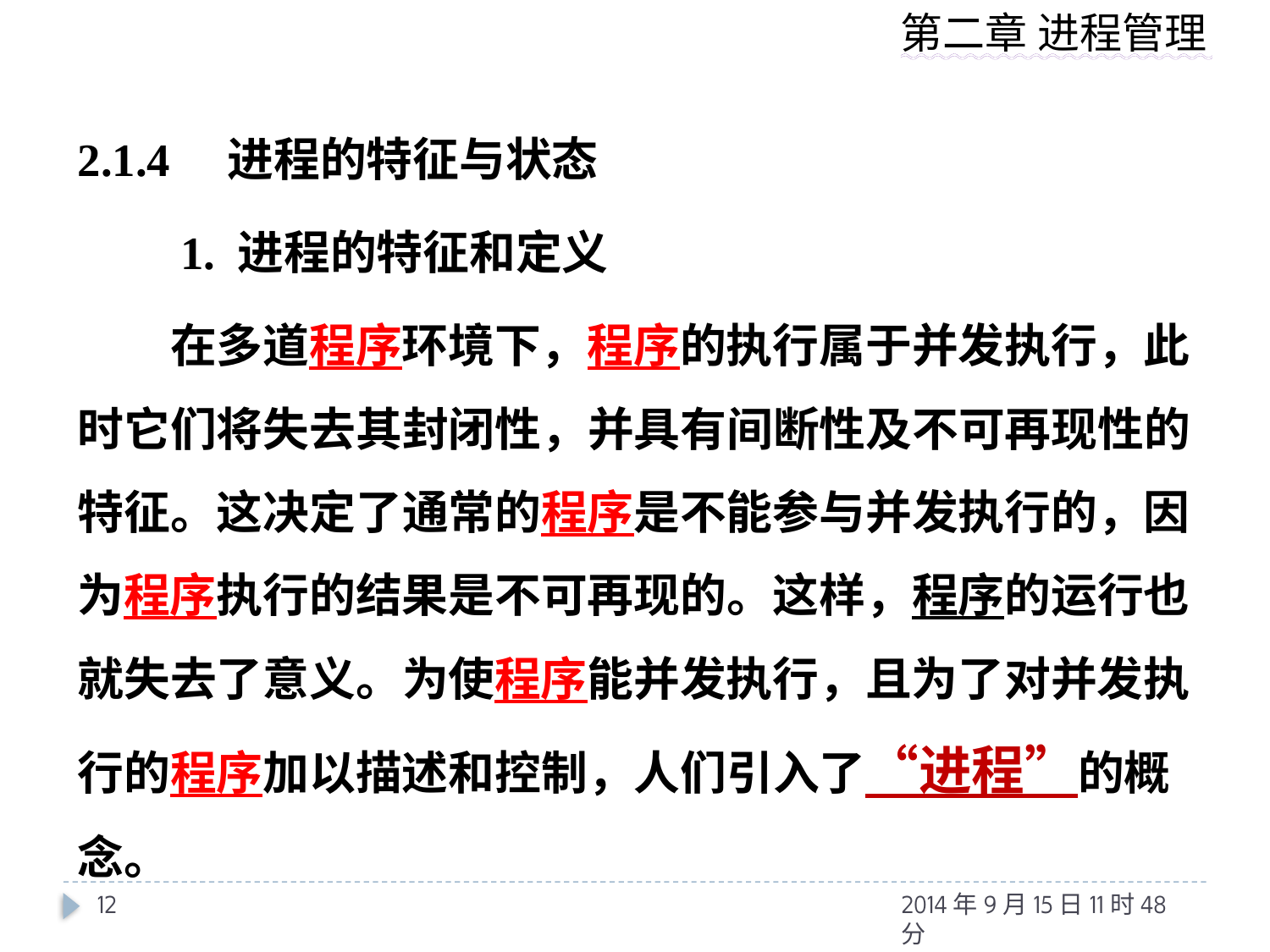

2.1.4　进程的特征与状态
　　1. 进程的特征和定义
　　在多道程序环境下，程序的执行属于并发执行，此时它们将失去其封闭性，并具有间断性及不可再现性的特征。这决定了通常的程序是不能参与并发执行的，因为程序执行的结果是不可再现的。这样，程序的运行也就失去了意义。为使程序能并发执行，且为了对并发执行的程序加以描述和控制，人们引入了“进程”的概念。
12
2014年9月15日11时48分